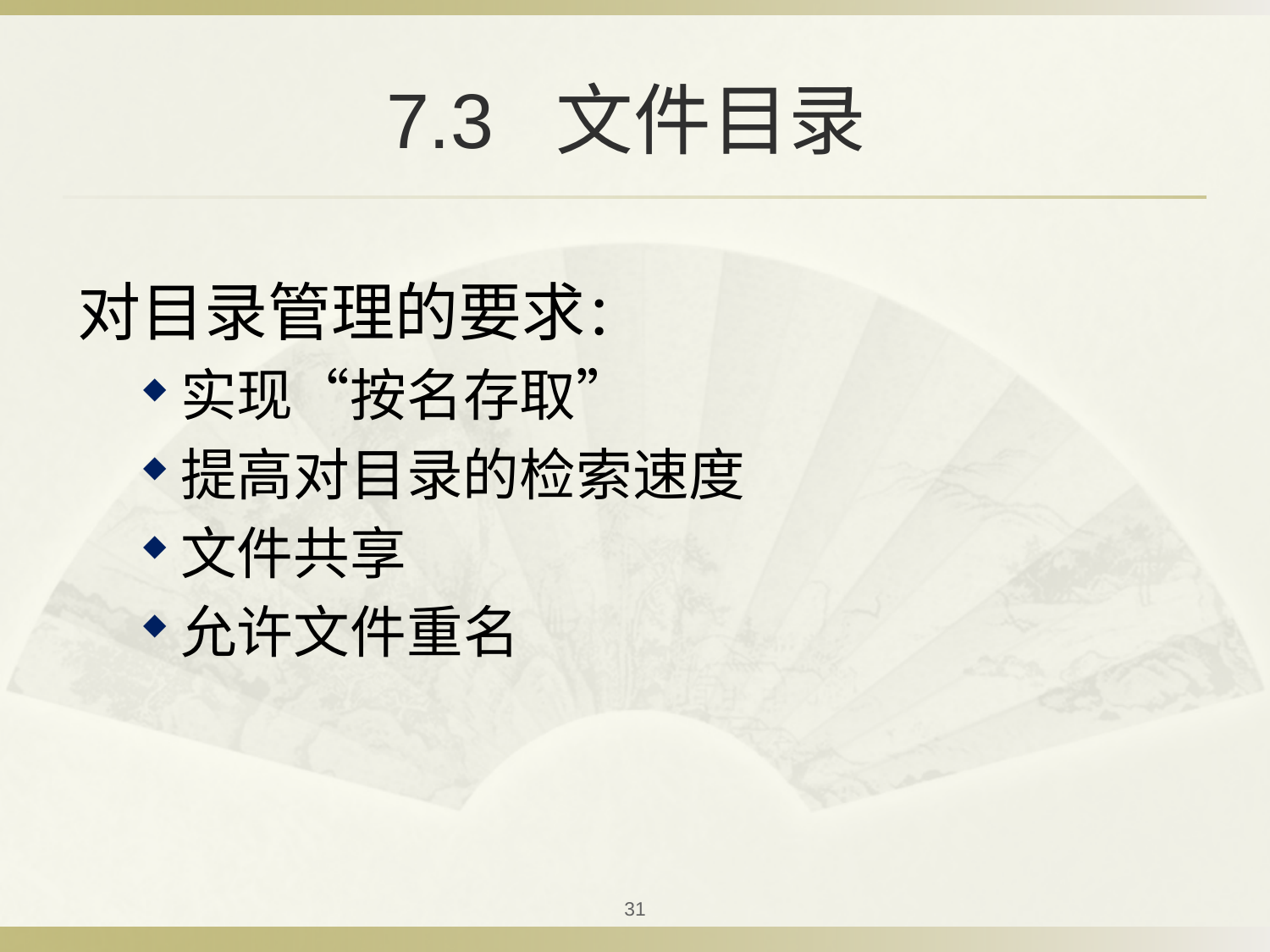

# 7.3  文件目录
对目录管理的要求：
实现“按名存取”
提高对目录的检索速度
文件共享
允许文件重名
31